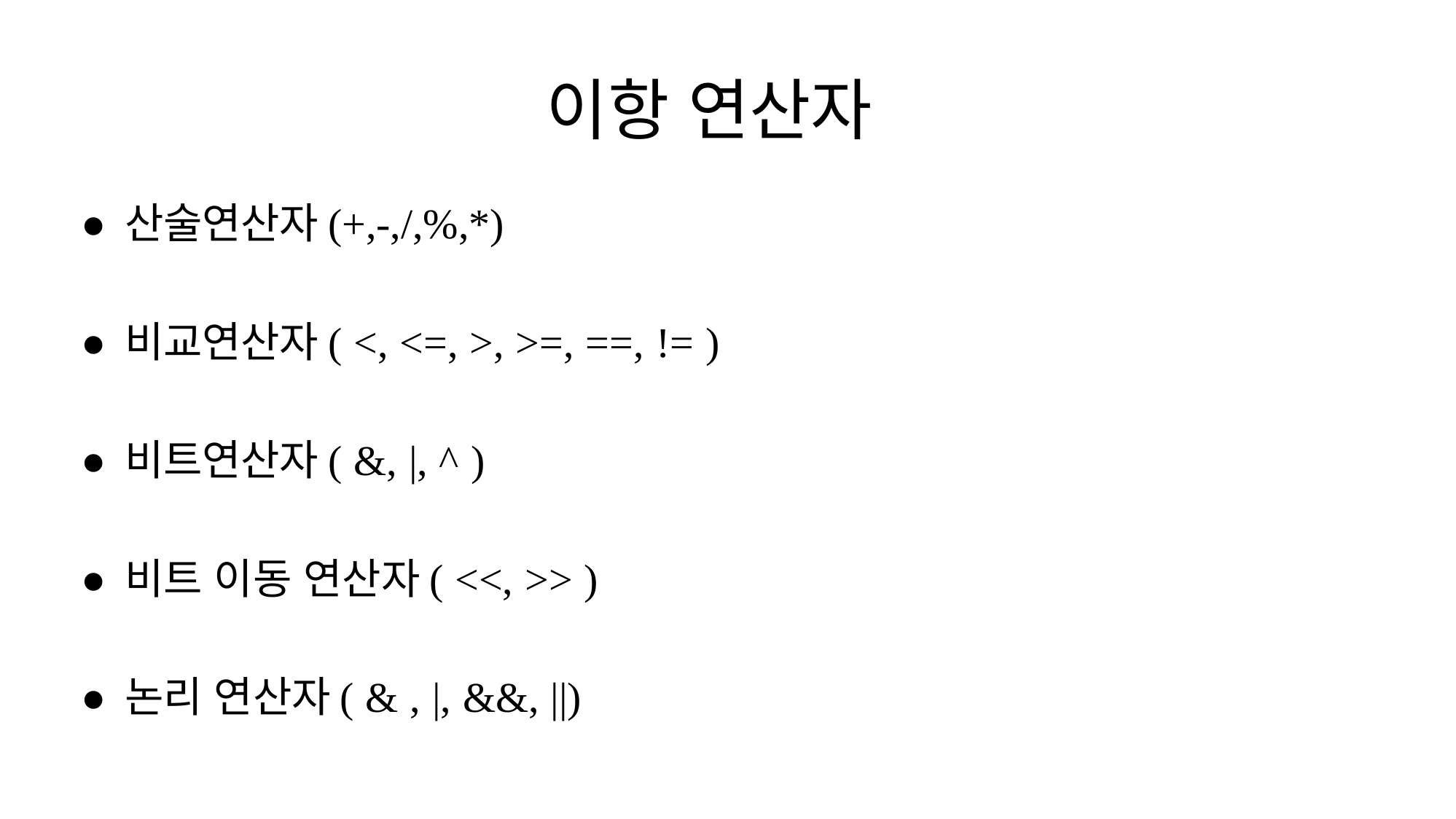

# 이항 연산자
⦁ 산술연산자(+,-,/,%,*)

⦁ 비교연산자( <, <=, >, >=, ==, != )

⦁ 비트연산자( &, |, ^ )

⦁ 비트 이동 연산자( <<, >> )

⦁ 논리 연산자( & , |, &&, ||)